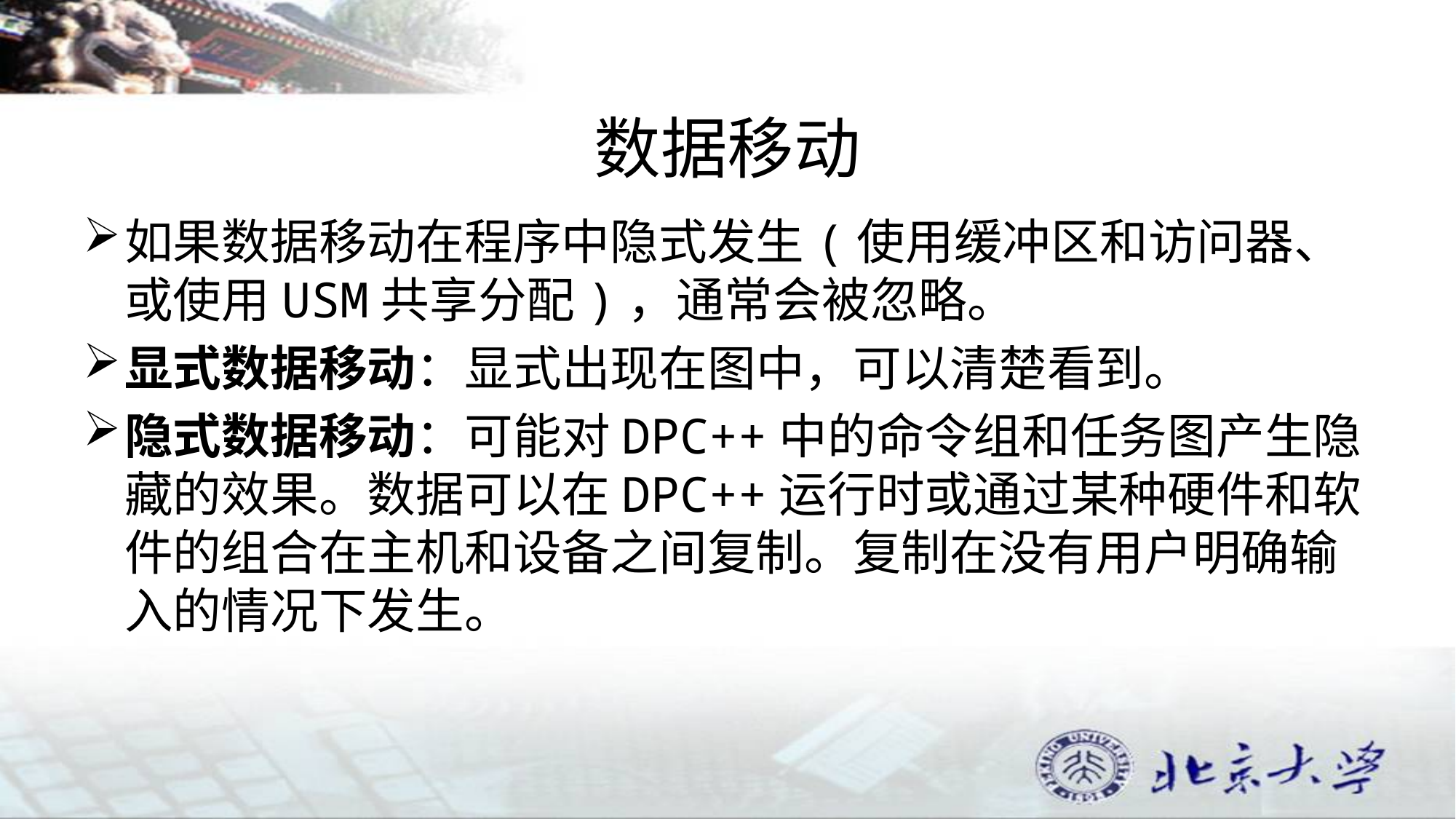

# 数据移动
如果数据移动在程序中隐式发生(使用缓冲区和访问器、或使用USM共享分配)，通常会被忽略。
显式数据移动：显式出现在图中，可以清楚看到。
隐式数据移动：可能对DPC++中的命令组和任务图产生隐藏的效果。数据可以在DPC++运行时或通过某种硬件和软件的组合在主机和设备之间复制。复制在没有用户明确输入的情况下发生。